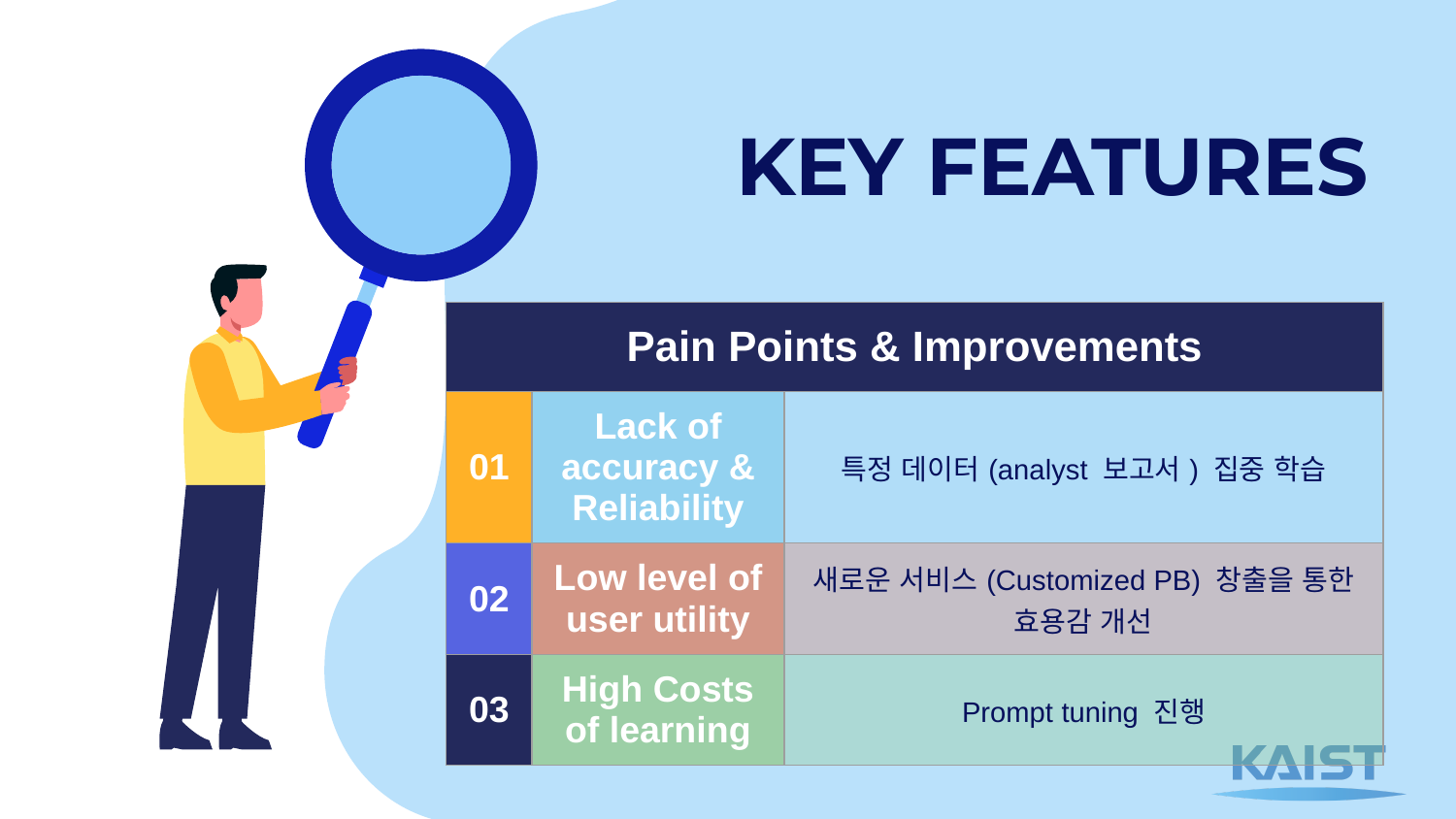

# KEY FEATURES

| Pain Points & Improvements |  |  |
| --- | --- | --- |
| 01 | Lack of accuracy & Reliability | 특정 데이터(analyst 보고서) 집중 학습 |
| 02 | Low level of user utility | 새로운 서비스(Customized PB) 창출을 통한 효용감 개선 |
| 03 | High Costs of learning | Prompt tuning 진행 |